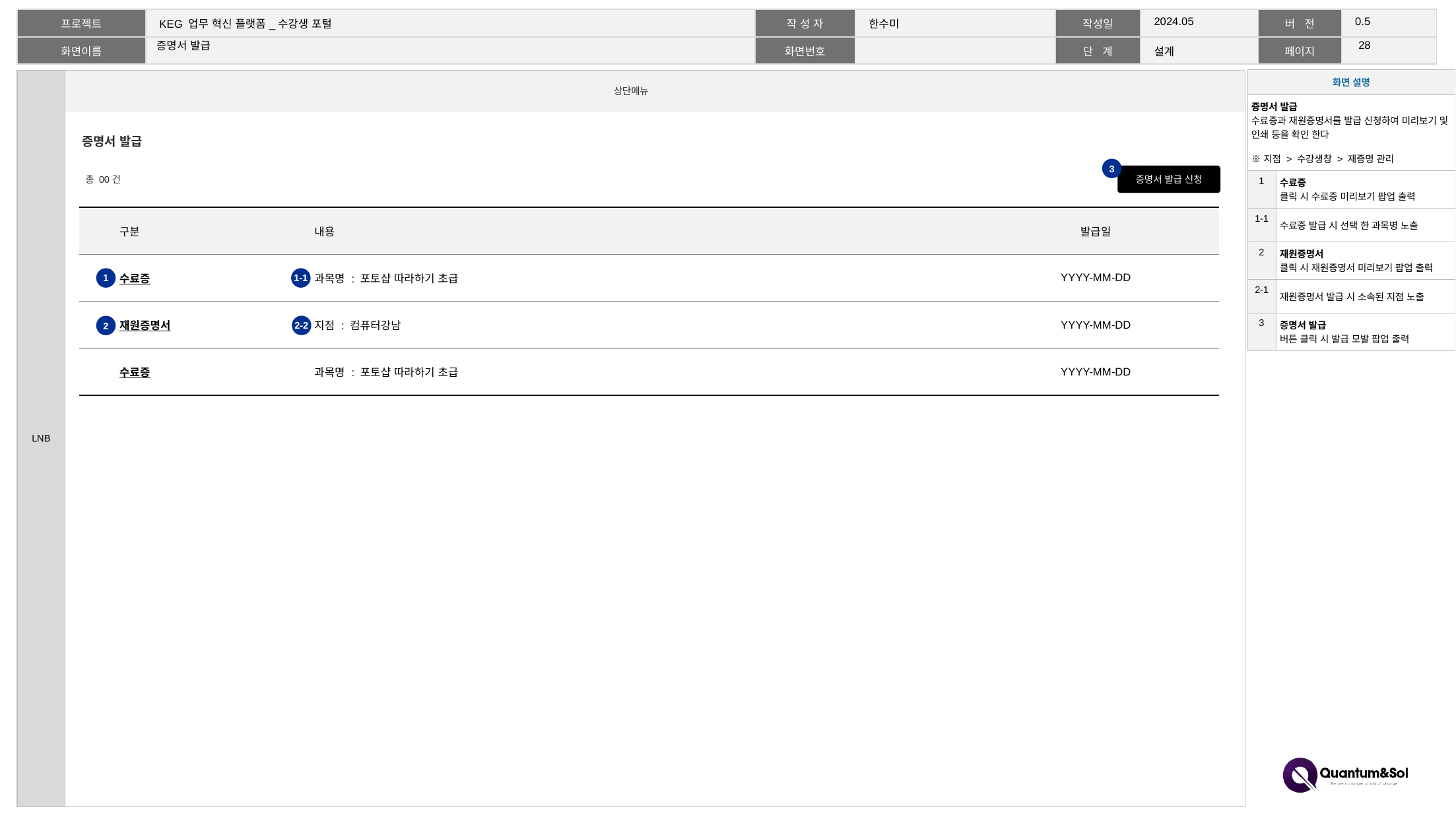

28

# 증명서 발급
| 화면 설명 |  |
| --- | --- |
| 증명서 발급 수료증과 재원증명서를 발급 신청하여 미리보기 및 인쇄 등을 확인 한다 ※지점 > 수강생창 > 재증명 관리 |  |
| 1 | 수료증 클릭 시 수료증 미리보기 팝업 출력 |
| 1-1 | 수료증 발급 시 선택 한 과목명 노출 |
| 2 | 재원증명서 클릭 시 재원증명서 미리보기 팝업 출력 |
| 2-1 | 재원증명서 발급 시 소속된 지점 노출 |
| 3 | 증명서 발급 버튼 클릭 시 발급 모발 팝업 출력 |
증명서 발급
3
증명서 발급 신청
총 00건
|  | 구분 | 내용 | 발급일 |
| --- | --- | --- | --- |
|  | 수료증 | 과목명 : 포토샵 따라하기 초급 | YYYY-MM-DD |
|  | 재원증명서 | 지점 : 컴퓨터강남 | YYYY-MM-DD |
|  | 수료증 | 과목명 : 포토샵 따라하기 초급 | YYYY-MM-DD |
1
1-1
2-2
2